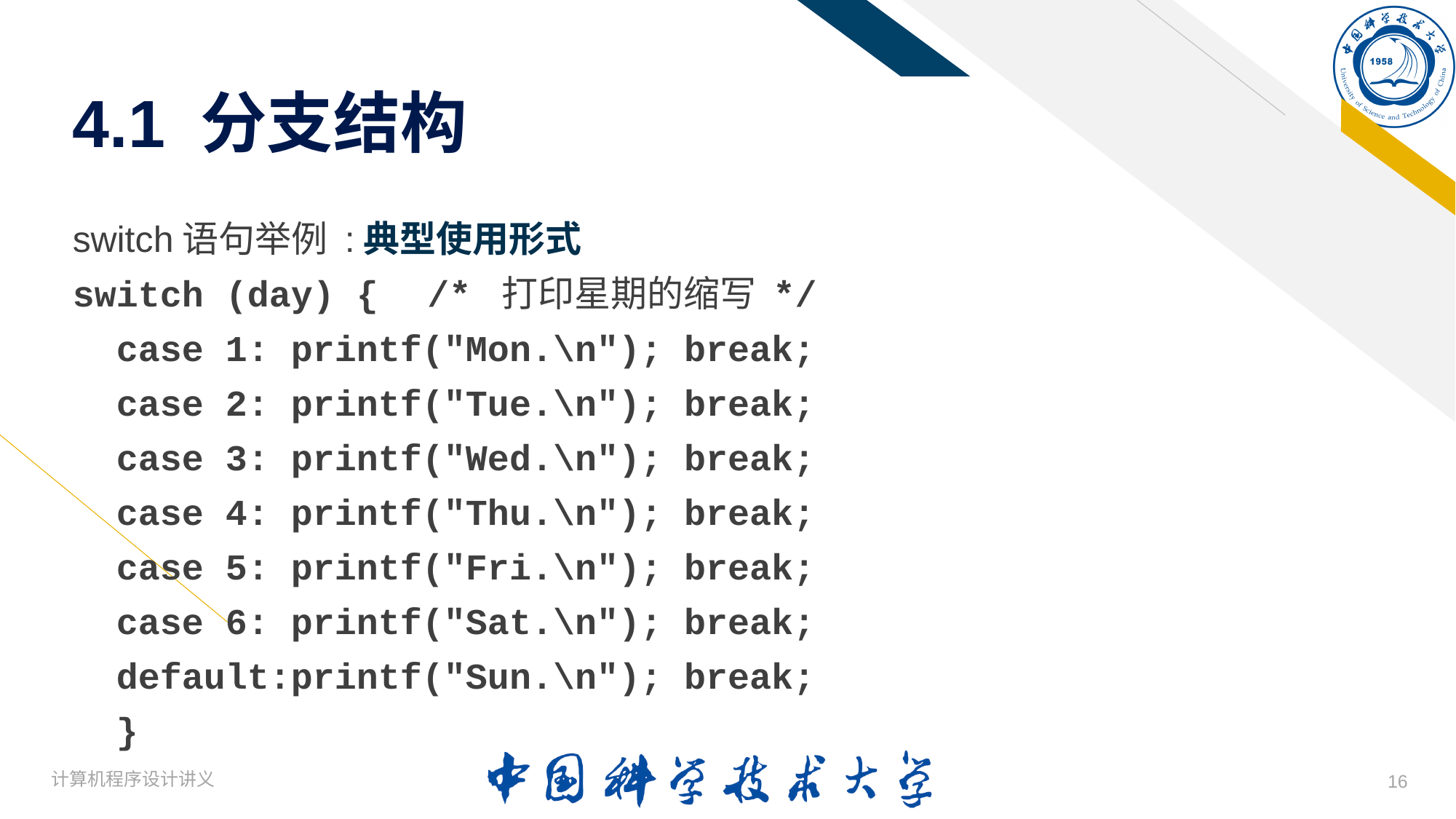

# 4.1 分支结构
switch语句举例 :典型使用形式
switch (day) {	/* 打印星期的缩写 */
  case 1: printf("Mon.\n"); break;
  case 2: printf("Tue.\n"); break;
  case 3: printf("Wed.\n"); break;
  case 4: printf("Thu.\n"); break;
  case 5: printf("Fri.\n"); break;
  case 6: printf("Sat.\n"); break;
  default:printf("Sun.\n"); break;
  }

计算机程序设计讲义
16